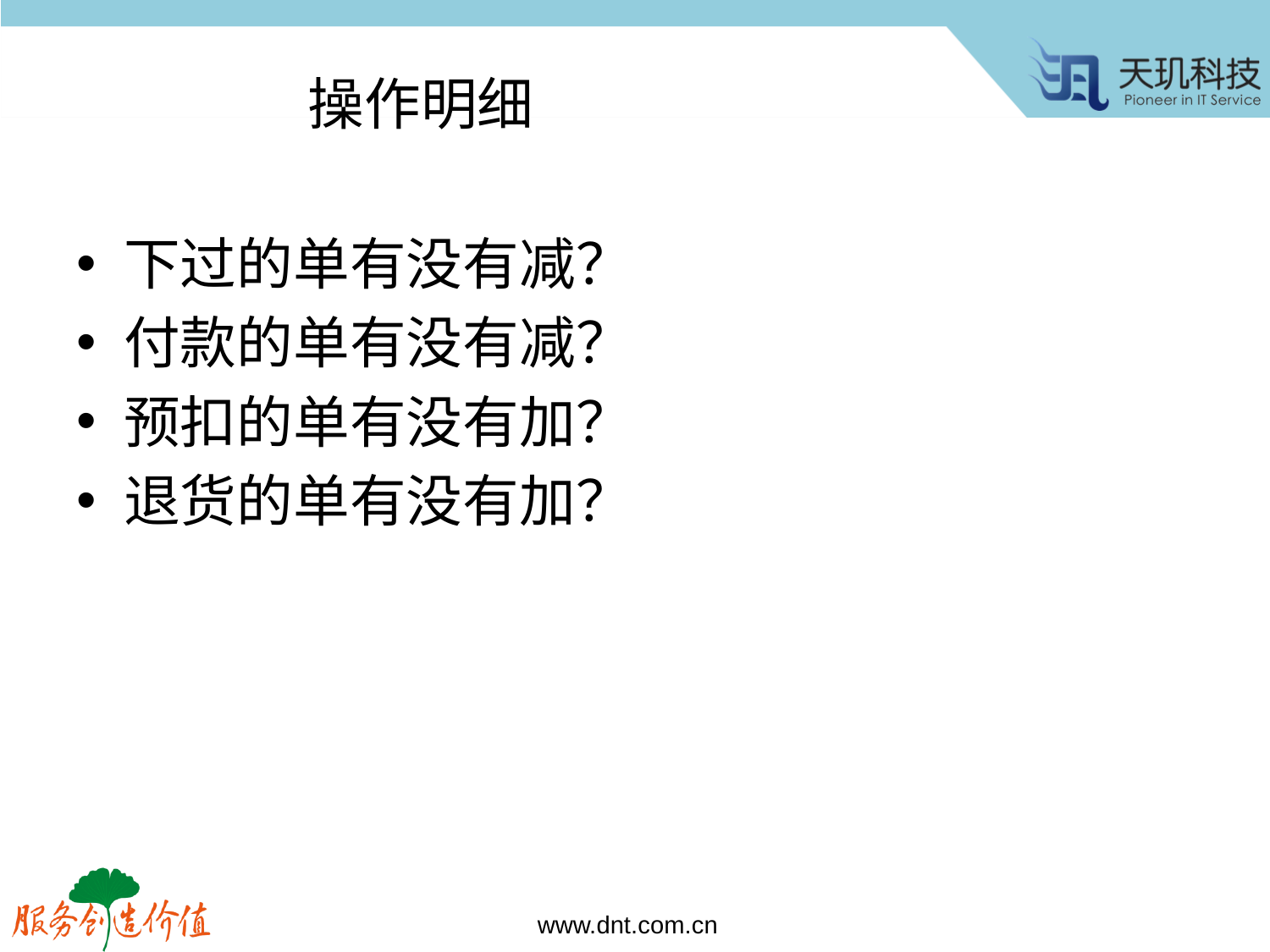

# 操作明细
下过的单有没有减？
付款的单有没有减？
预扣的单有没有加？
退货的单有没有加？